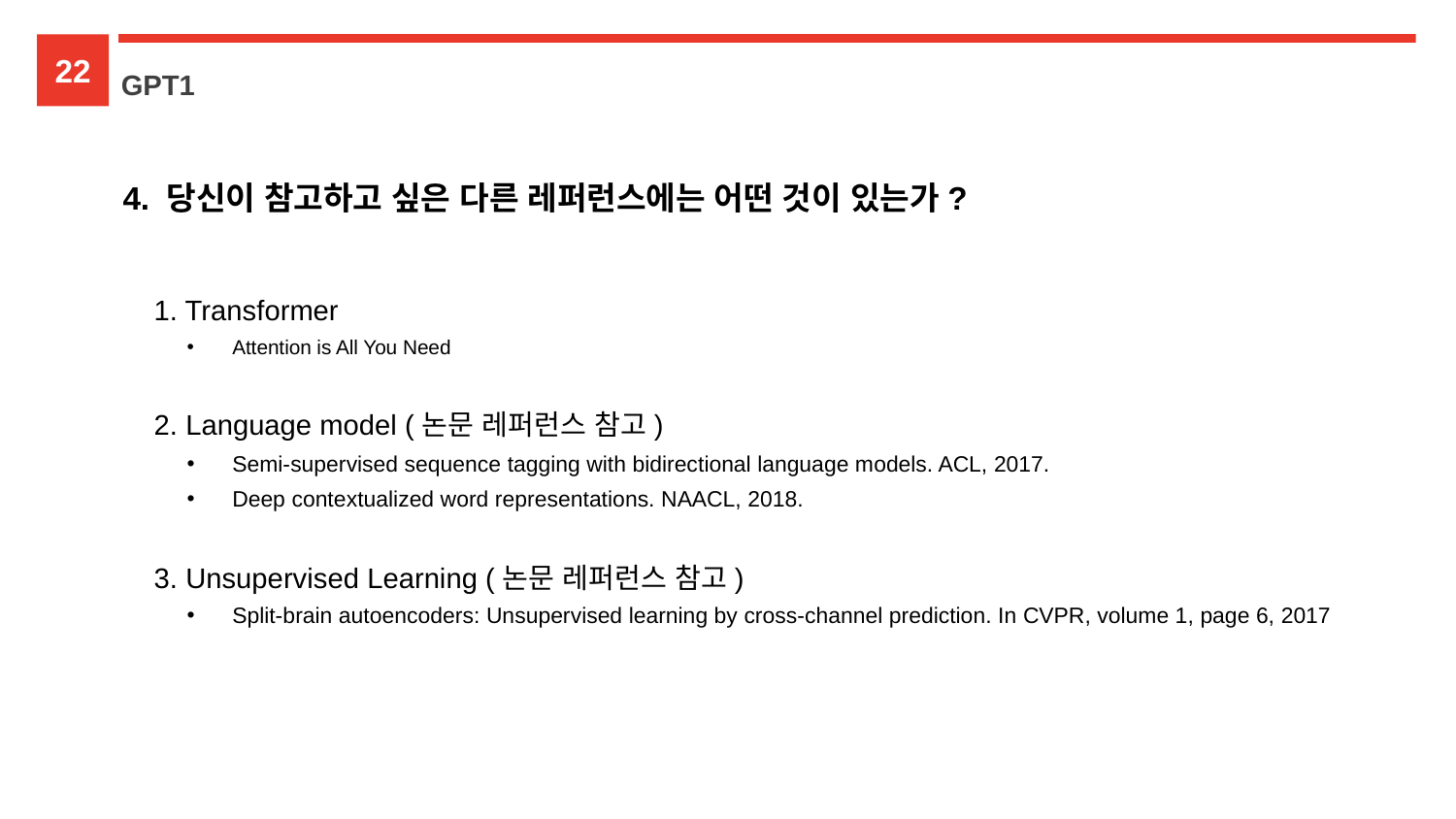

22

GPT1
 4. 당신이 참고하고 싶은 다른 레퍼런스에는 어떤 것이 있는가?

     1. Transformer
Attention is All You Need

     2. Language model (논문 레퍼런스 참고)
Semi-supervised sequence tagging with bidirectional language models. ACL, 2017.
Deep contextualized word representations. NAACL, 2018.

     3. Unsupervised Learning (논문 레퍼런스 참고)
Split-brain autoencoders: Unsupervised learning by cross-channel prediction. In CVPR, volume 1, page 6, 2017